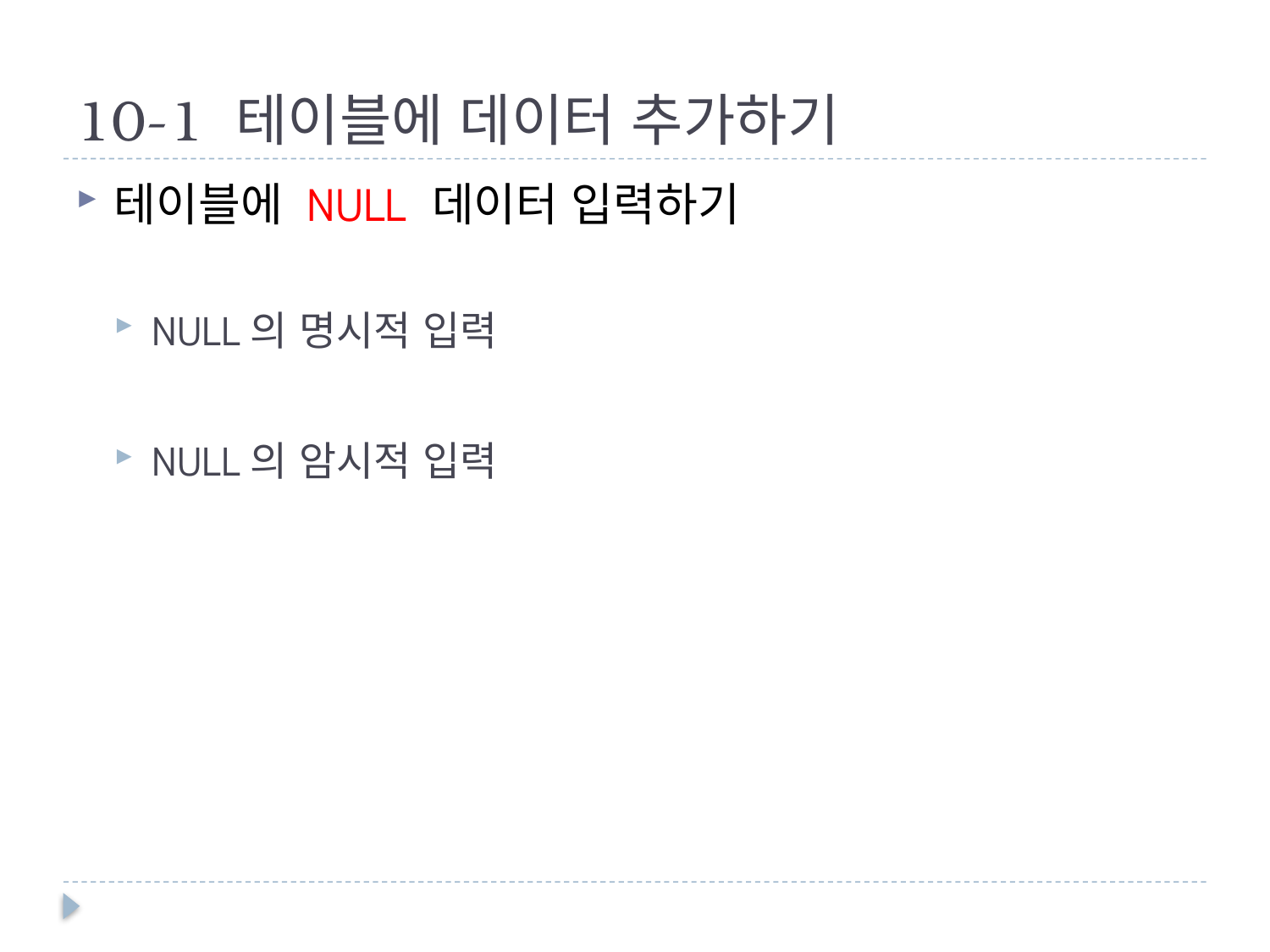

# 10-1 테이블에 데이터 추가하기
테이블에 NULL 데이터 입력하기

NULL의 명시적 입력

NULL의 암시적 입력